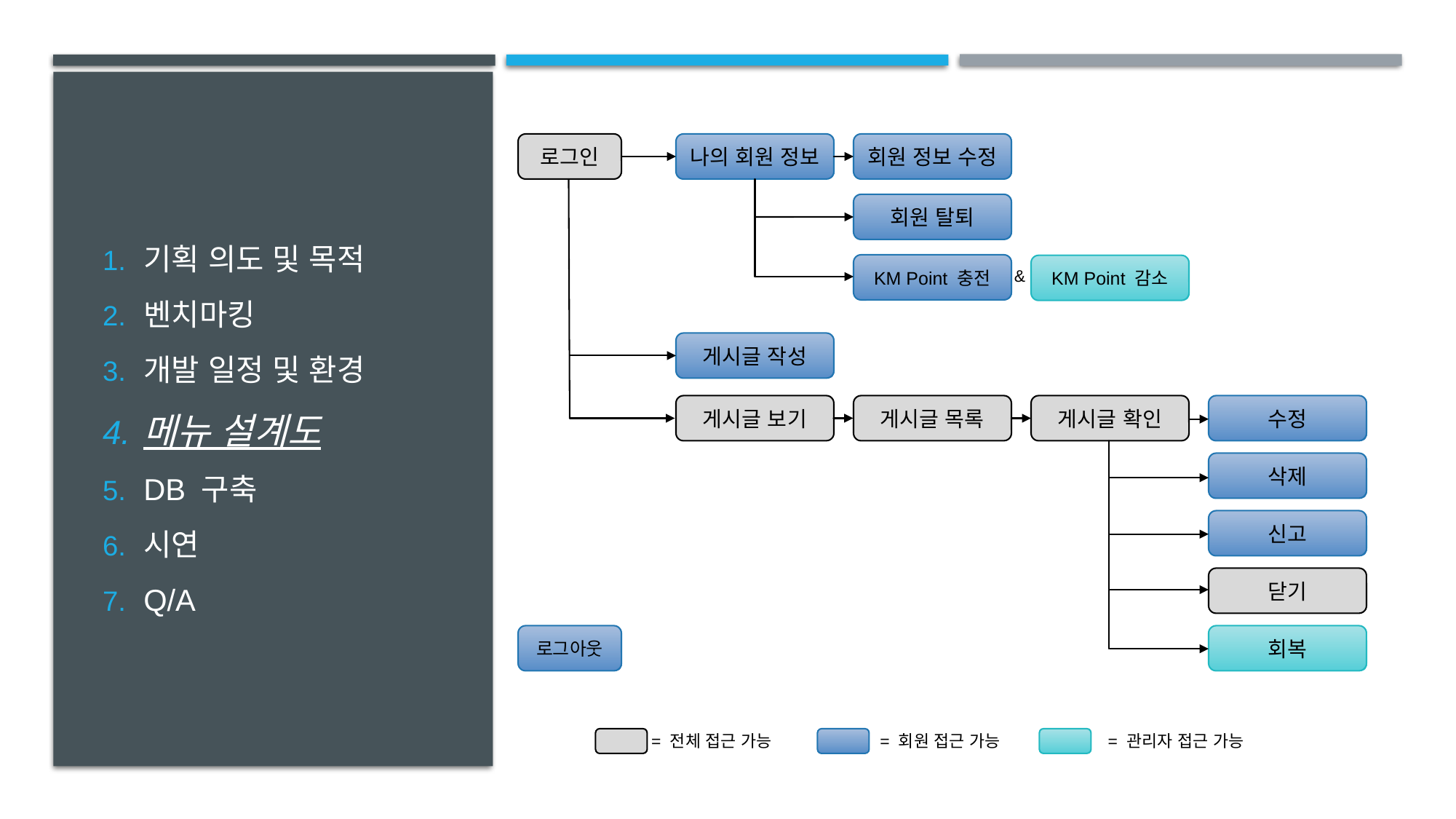

로그인
나의 회원 정보
회원 정보 수정
기획 의도 및 목적
벤치마킹
개발 일정 및 환경
메뉴 설계도
DB 구축
시연
Q/A
회원 탈퇴
KM Point 충전
KM Point 감소
&
게시글 작성
게시글 보기
게시글 목록
게시글 확인
수정
삭제
신고
닫기
로그아웃
회복
= 전체 접근 가능
= 회원 접근 가능
= 관리자 접근 가능